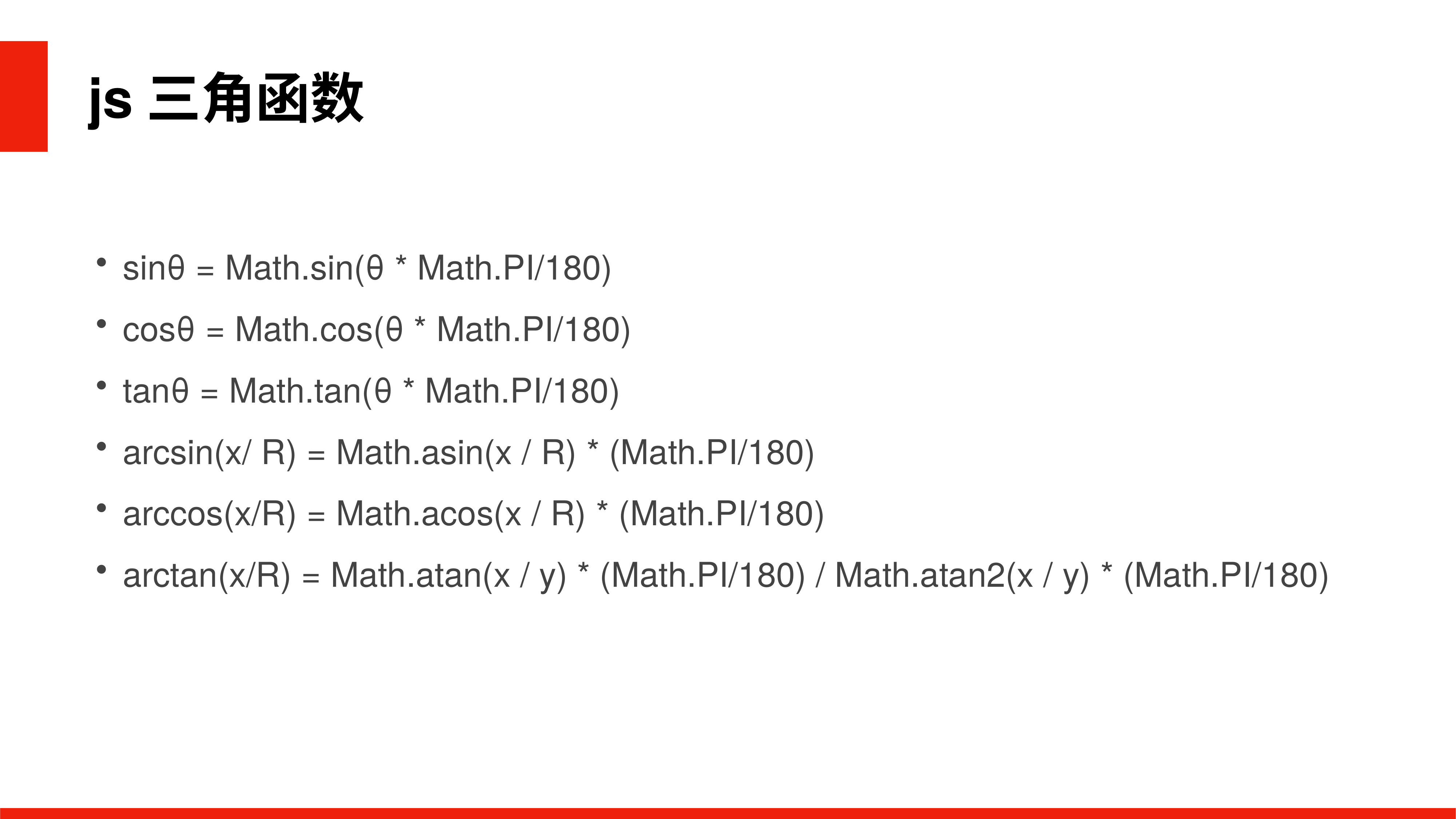

js三角函数
sinθ = Math.sin(θ * Math.PI/180)
cosθ = Math.cos(θ * Math.PI/180)
tanθ = Math.tan(θ * Math.PI/180)
arcsin(x/ R) = Math.asin(x / R) * (Math.PI/180)
arccos(x/R) = Math.acos(x / R) * (Math.PI/180)
arctan(x/R) = Math.atan(x / y) * (Math.PI/180) / Math.atan2(x / y) * (Math.PI/180)
5